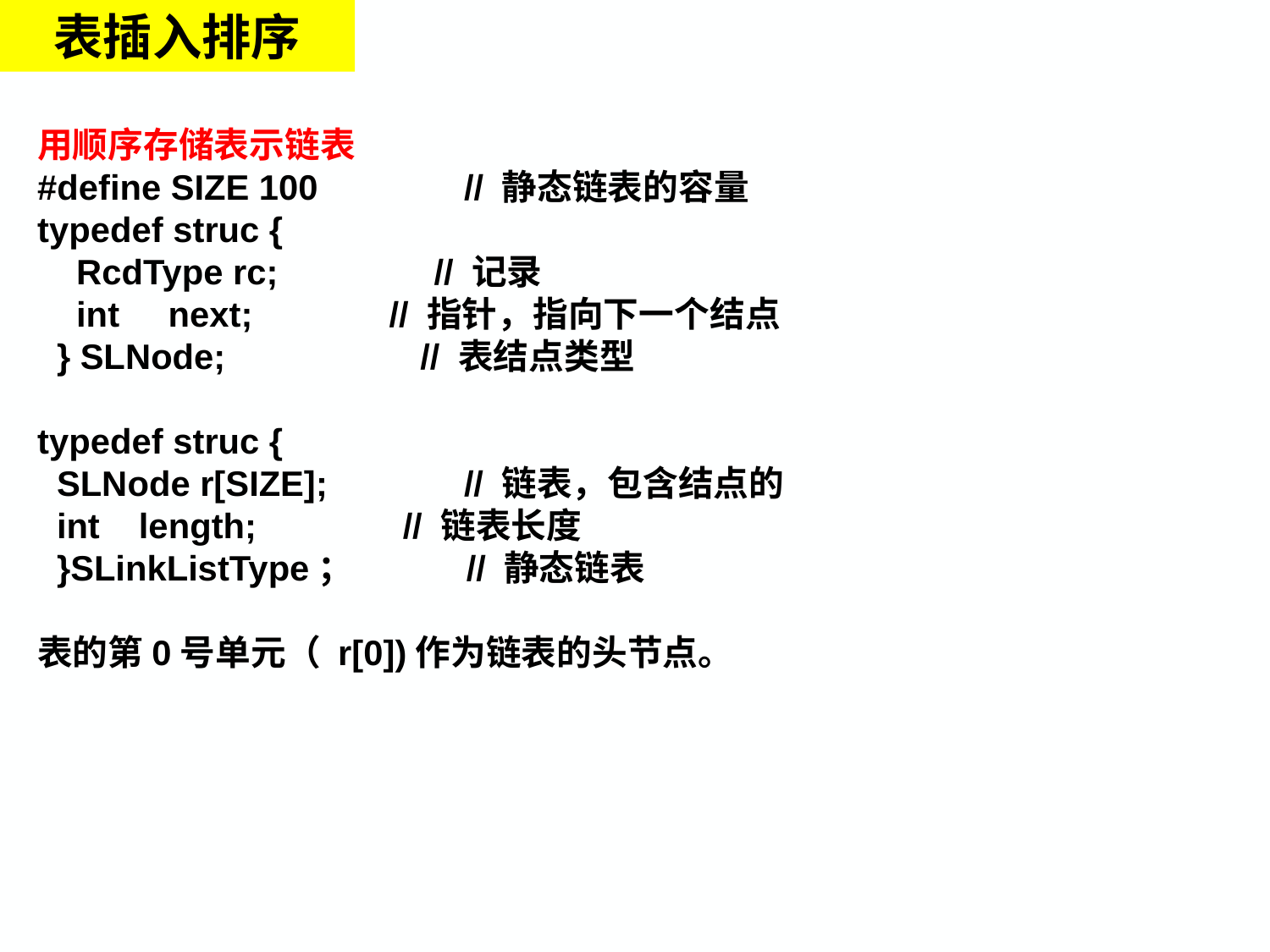

表插入排序
用顺序存储表示链表
#define SIZE 100               // 静态链表的容量
typedef struc {
    RcdType rc;                // 记录
    int     next;              // 指针，指向下一个结点
  } SLNode;                    // 表结点类型

typedef struc {
  SLNode r[SIZE];              // 链表，包含结点的
  int    length;               // 链表长度
  }SLinkListType；             // 静态链表

表的第0号单元（ r[0])作为链表的头节点。